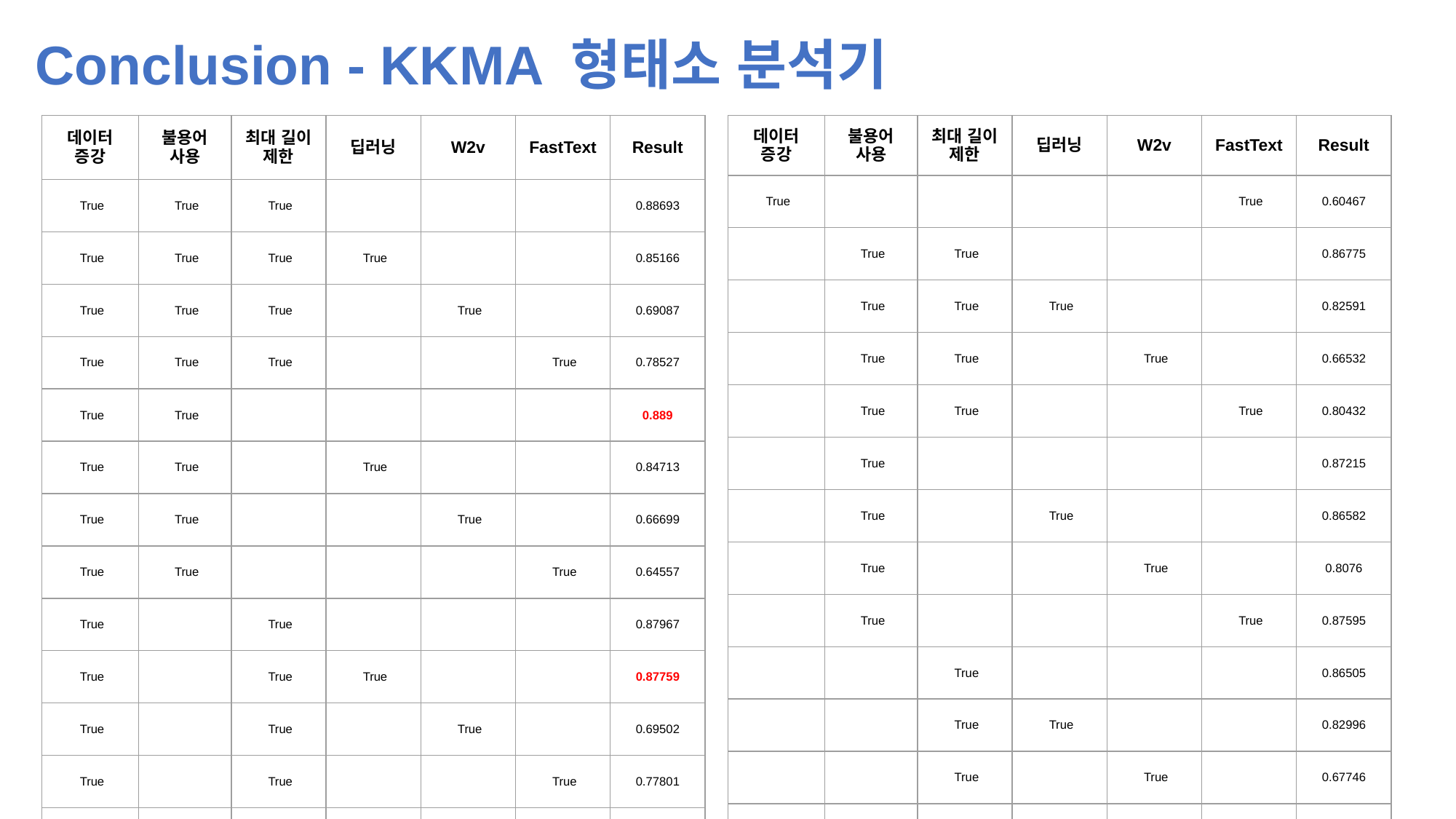

Conclusion - KKMA 형태소 분석기

| 데이터 증강 | 불용어 사용 | 최대 길이 제한 | 딥러닝 | W2v | FastText | Result |
| --- | --- | --- | --- | --- | --- | --- |
| True | True | True |  |  |  | 0.88693 |
| True | True | True | True |  |  | 0.85166 |
| True | True | True |  | True |  | 0.69087 |
| True | True | True |  |  | True | 0.78527 |
| True | True |  |  |  |  | 0.889 |
| True | True |  | True |  |  | 0.84713 |
| True | True |  |  | True |  | 0.66699 |
| True | True |  |  |  | True | 0.64557 |
| True |  | True |  |  |  | 0.87967 |
| True |  | True | True |  |  | 0.87759 |
| True |  | True |  | True |  | 0.69502 |
| True |  | True |  |  | True | 0.77801 |
| True |  |  |  |  |  | 0.87147 |
| True |  |  | True |  |  | 0.852 |
| True |  |  |  | True |  | 0.6777 |
| 데이터 증강 | 불용어 사용 | 최대 길이 제한 | 딥러닝 | W2v | FastText | Result |
| --- | --- | --- | --- | --- | --- | --- |
| True |  |  |  |  | True | 0.60467 |
|  | True | True |  |  |  | 0.86775 |
|  | True | True | True |  |  | 0.82591 |
|  | True | True |  | True |  | 0.66532 |
|  | True | True |  |  | True | 0.80432 |
|  | True |  |  |  |  | 0.87215 |
|  | True |  | True |  |  | 0.86582 |
|  | True |  |  | True |  | 0.8076 |
|  | True |  |  |  | True | 0.87595 |
|  |  | True |  |  |  | 0.86505 |
|  |  | True | True |  |  | 0.82996 |
|  |  | True |  | True |  | 0.67746 |
|  |  | True |  |  | True | 0.80837 |
|  |  |  |  |  |  | 0.86835 |
|  |  |  | True |  |  | 0.84684 |
|  |  |  |  | True |  | 0.67342 |
|  |  |  |  |  | True | 0.79747 |